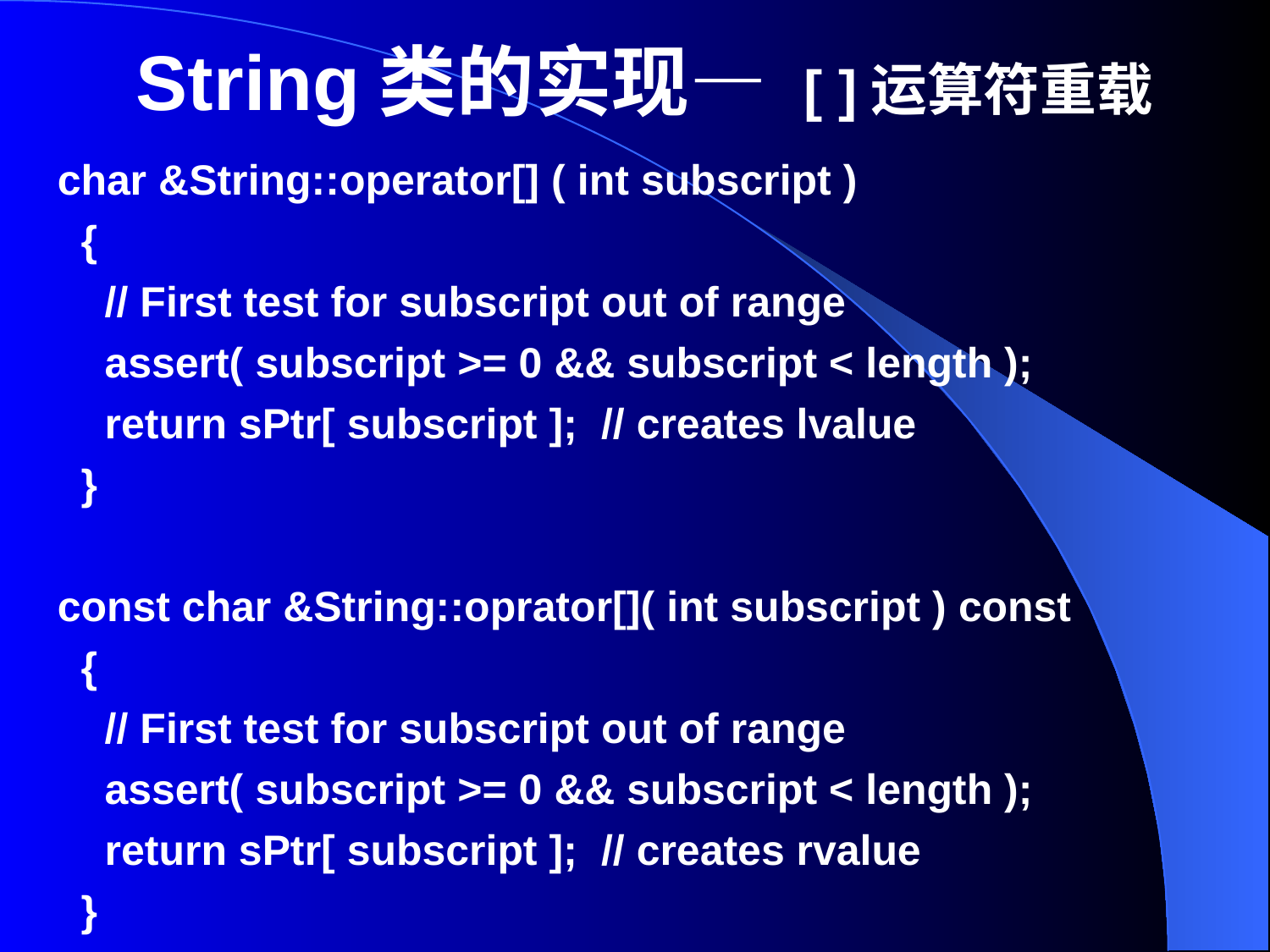

# String类的实现— [ ]运算符重载
char &String::operator[] ( int subscript )
  {
    // First test for subscript out of range
    assert( subscript >= 0 && subscript < length );
    return sPtr[ subscript ];  // creates lvalue
  }

const char &String::oprator[]( int subscript ) const
  {
    // First test for subscript out of range
    assert( subscript >= 0 && subscript < length );
    return sPtr[ subscript ];  // creates rvalue
  }